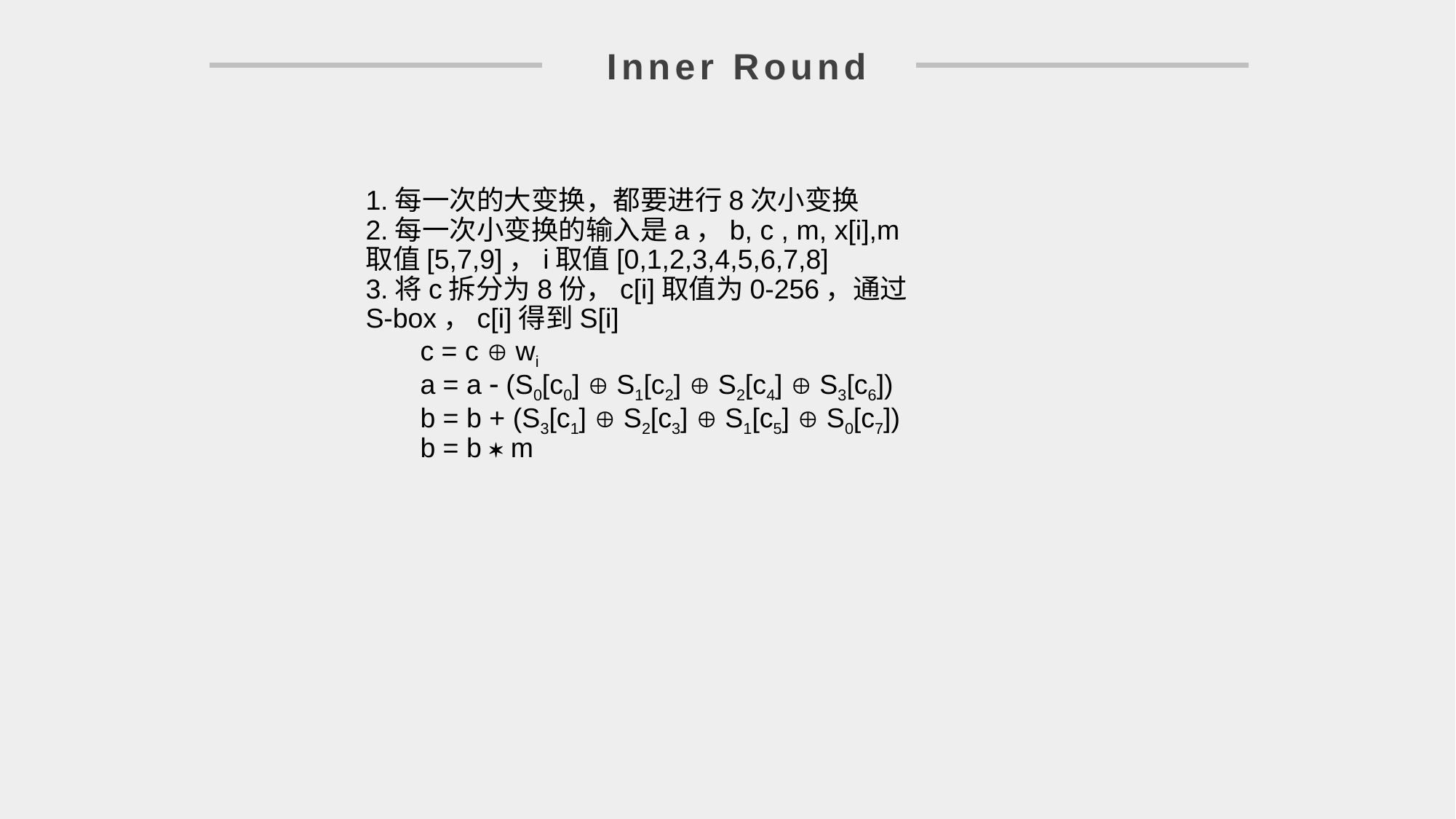

Inner Round
1.每一次的大变换，都要进行8次小变换
2.每一次小变换的输入是a，b, c , m, x[i],m取值[5,7,9]，i取值[0,1,2,3,4,5,6,7,8]
3.将c拆分为8份，c[i]取值为0-256，通过S-box，c[i]得到S[i]
c = c ⊕ wi
a = a − (S0[c0] ⊕ S1[c2] ⊕ S2[c4] ⊕ S3[c6])
b = b + (S3[c1] ⊕ S2[c3] ⊕ S1[c5] ⊕ S0[c7])
b = b ∗ m